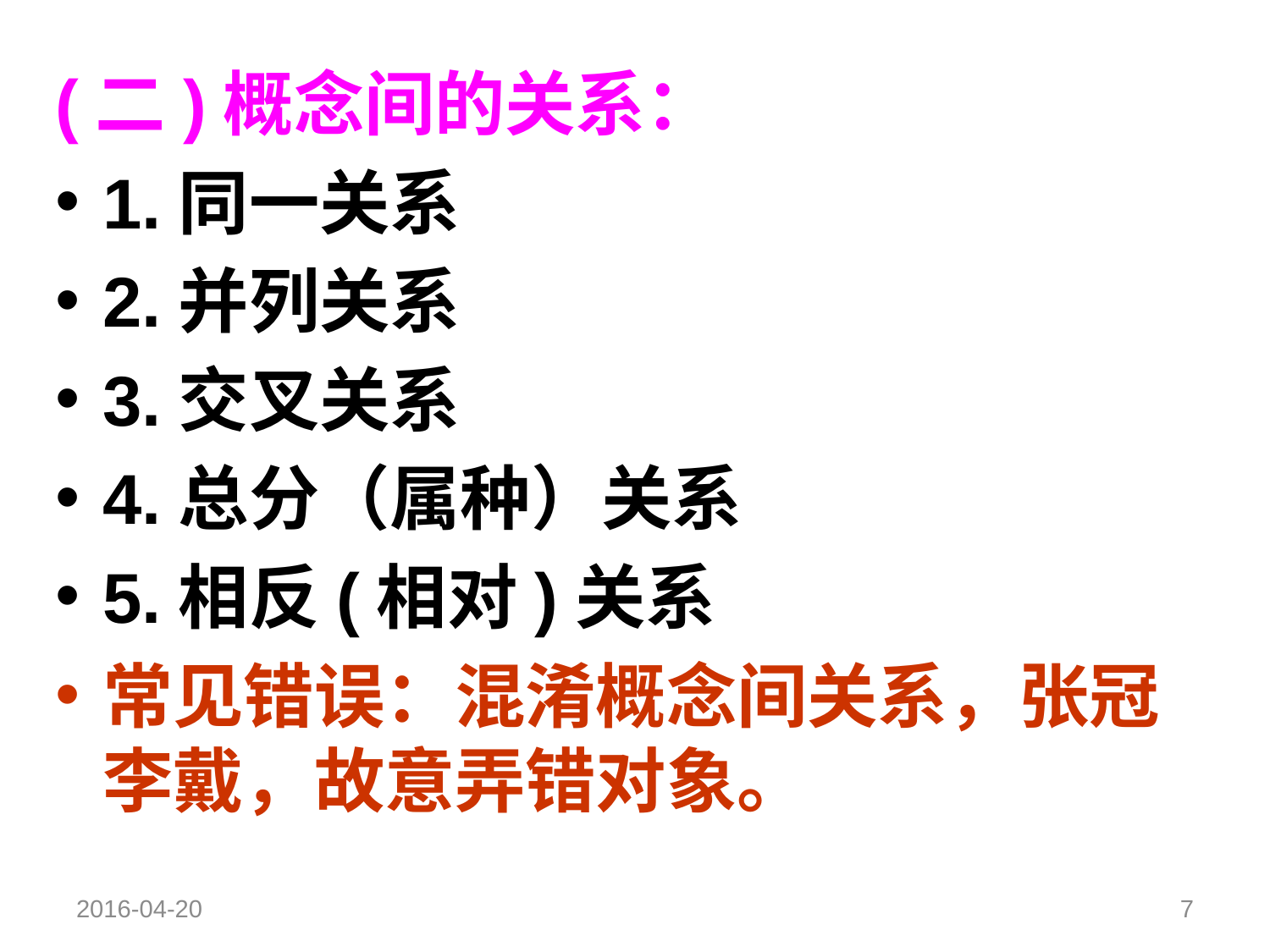

(二)概念间的关系：
1.同一关系
2.并列关系
3.交叉关系
4.总分（属种）关系
5.相反(相对)关系
常见错误：混淆概念间关系，张冠李戴，故意弄错对象。
2016-04-20
7